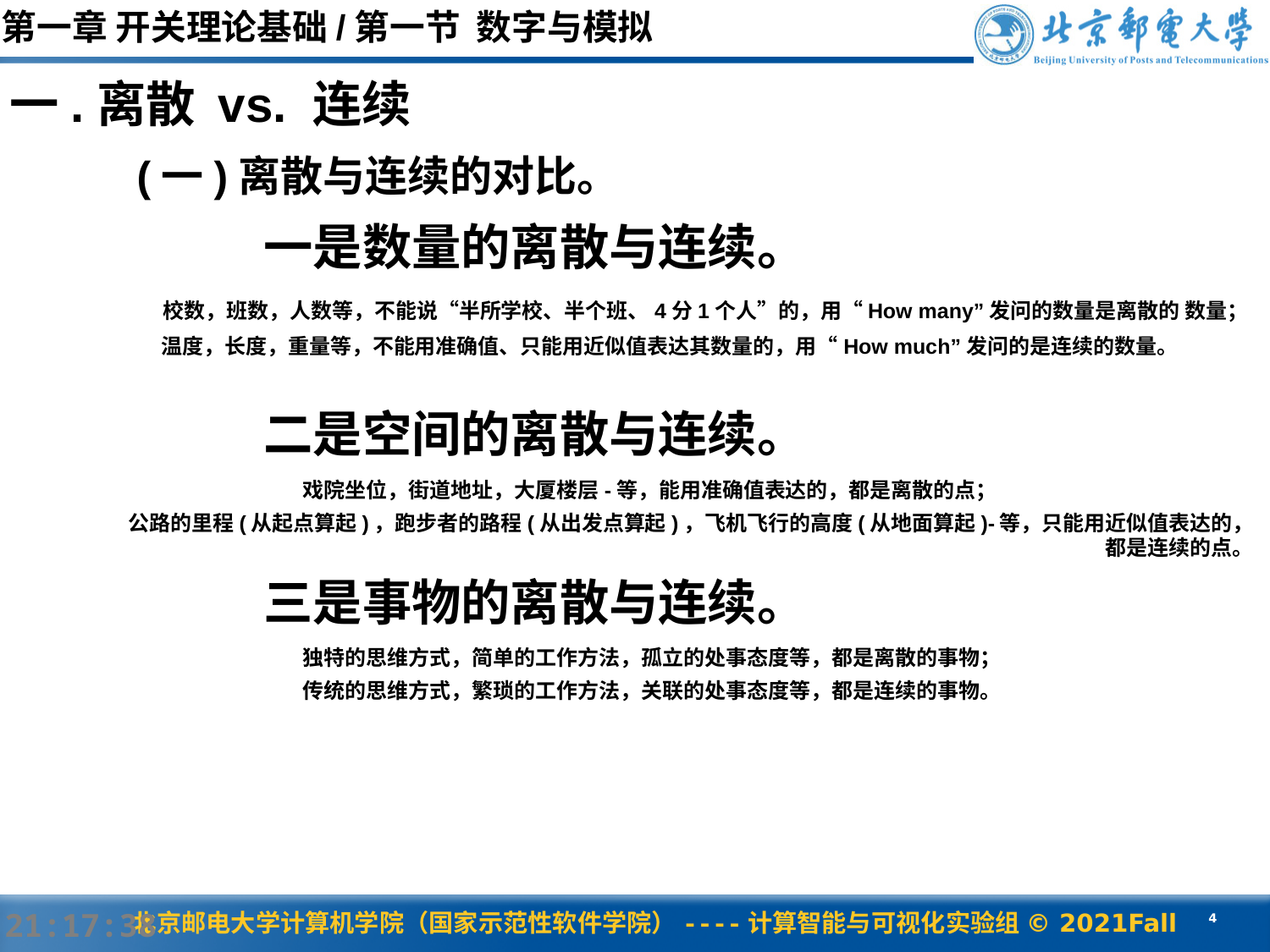

第一章 开关理论基础/第一节  数字与模拟
一.离散 vs. 连续
	(一)离散与连续的对比。
		一是数量的离散与连续。
                       校数，班数，人数等，不能说“半所学校、半个班、4分1个人”的，用“How many”发问的数量是离散的 数量；
                              温度，长度，重量等，不能用准确值、只能用近似值表达其数量的，用“How much”发问的是连续的数量。

  		二是空间的离散与连续。
		       戏院坐位，街道地址，大厦楼层-等，能用准确值表达的，都是离散的点；
                       公路的里程(从起点算起)，跑步者的路程(从出发点算起)，飞机飞行的高度(从地面算起)-等，只能用近似值表达的，      都是连续的点。
  		三是事物的离散与连续。
		       独特的思维方式，简单的工作方法，孤立的处事态度等，都是离散的事物；
 		       传统的思维方式，繁琐的工作方法，关联的处事态度等，都是连续的事物。